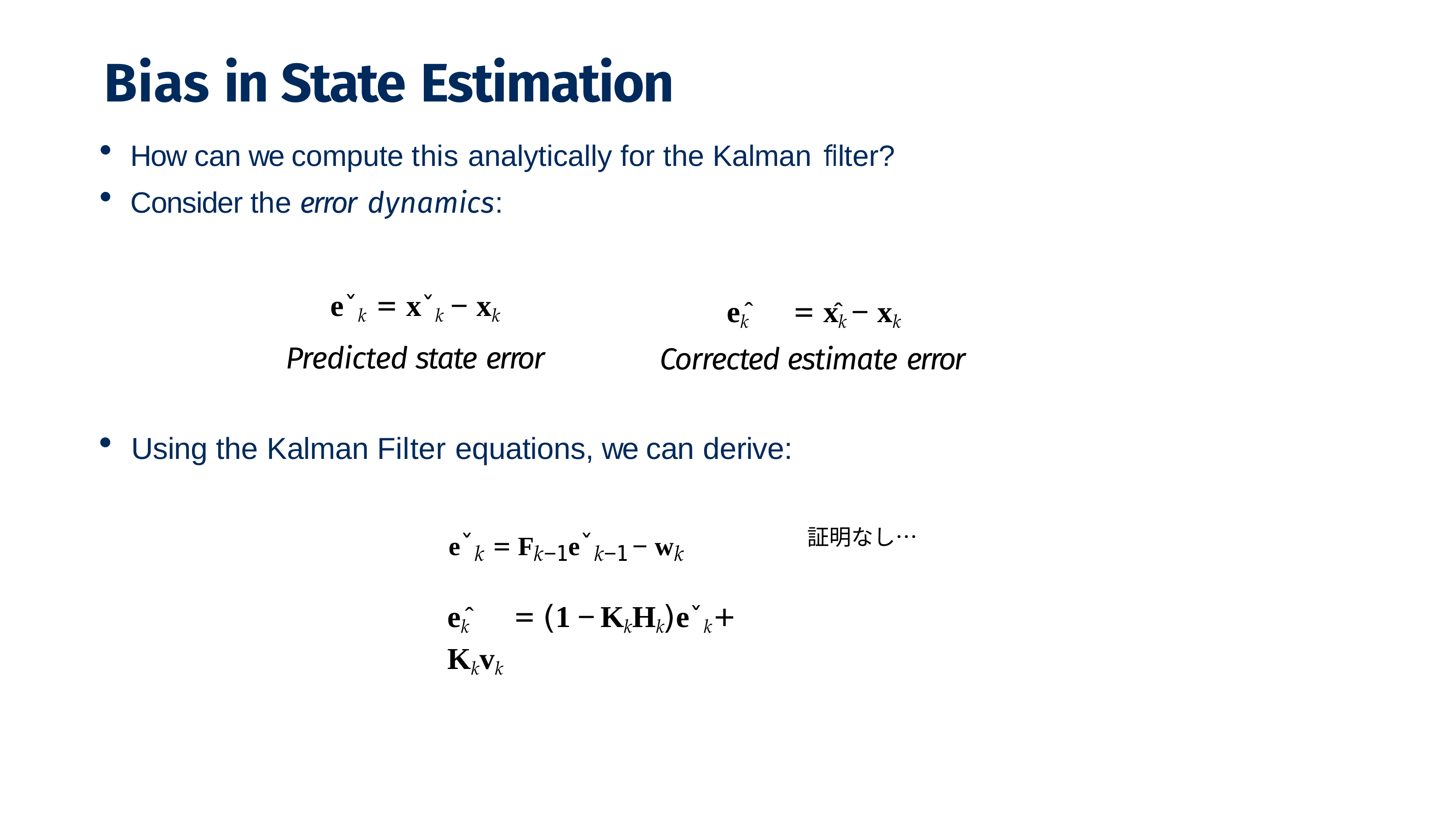

# Bias in State Estimation
How can we compute this analytically for the Kalman filter?
Consider the error dynamics:
eˇk = xˇk − xk
Predicted state error
ek̂	= x̂k − xk
Corrected estimate error
Using the Kalman Filter equations, we can derive:

eˇk = Fk−1eˇk−1 − wk
ek̂	= (1 − KkHk)eˇk + Kkvk
証明なし…